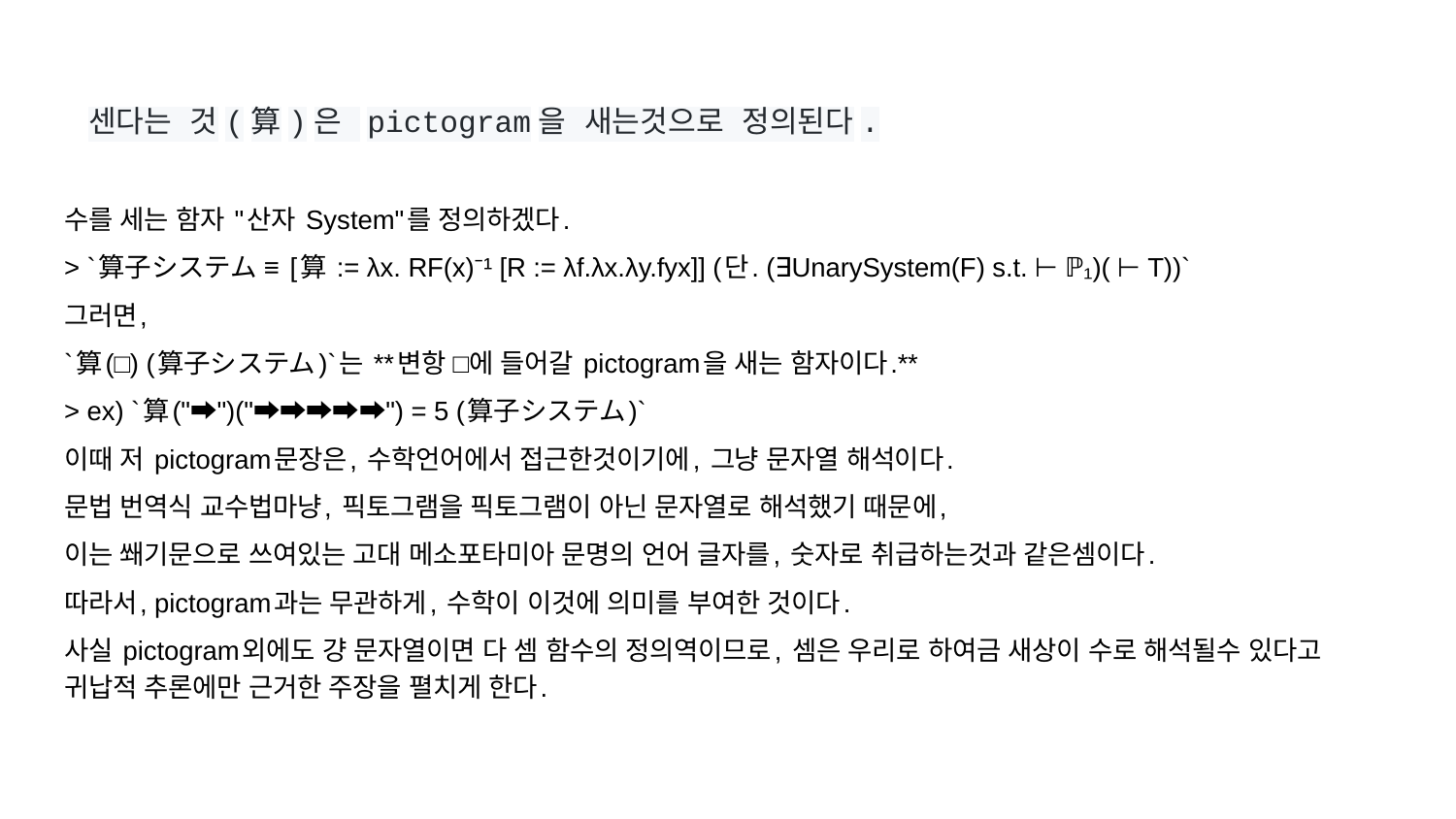

# 센다는 것(算)은 pictogram을 새는것으로 정의된다.
수를 세는 함자 "산자 System"를 정의하겠다.
> `算子システム ≡ [算 := λx. RF(x)⁻¹ [R := λf.λx.λy.fyx]] (단. (∃UnarySystem(F) s.t. ⊢ ℙ₁)( ⊢ T))`
그러면,
`算(□) (算子システム)`는 **변항 □에 들어갈 pictogram을 새는 함자이다.**
> ex) `算("⮕")("⮕⮕⮕⮕⮕") = 5 (算子システム)`
이때 저 pictogram문장은, 수학언어에서 접근한것이기에, 그냥 문자열 해석이다.
문법 번역식 교수법마냥, 픽토그램을 픽토그램이 아닌 문자열로 해석했기 때문에,
이는 쐐기문으로 쓰여있는 고대 메소포타미아 문명의 언어 글자를, 숫자로 취급하는것과 같은셈이다.
따라서, pictogram과는 무관하게, 수학이 이것에 의미를 부여한 것이다.
사실 pictogram외에도 걍 문자열이면 다 셈 함수의 정의역이므로, 셈은 우리로 하여금 새상이 수로 해석될수 있다고 귀납적 추론에만 근거한 주장을 펼치게 한다.